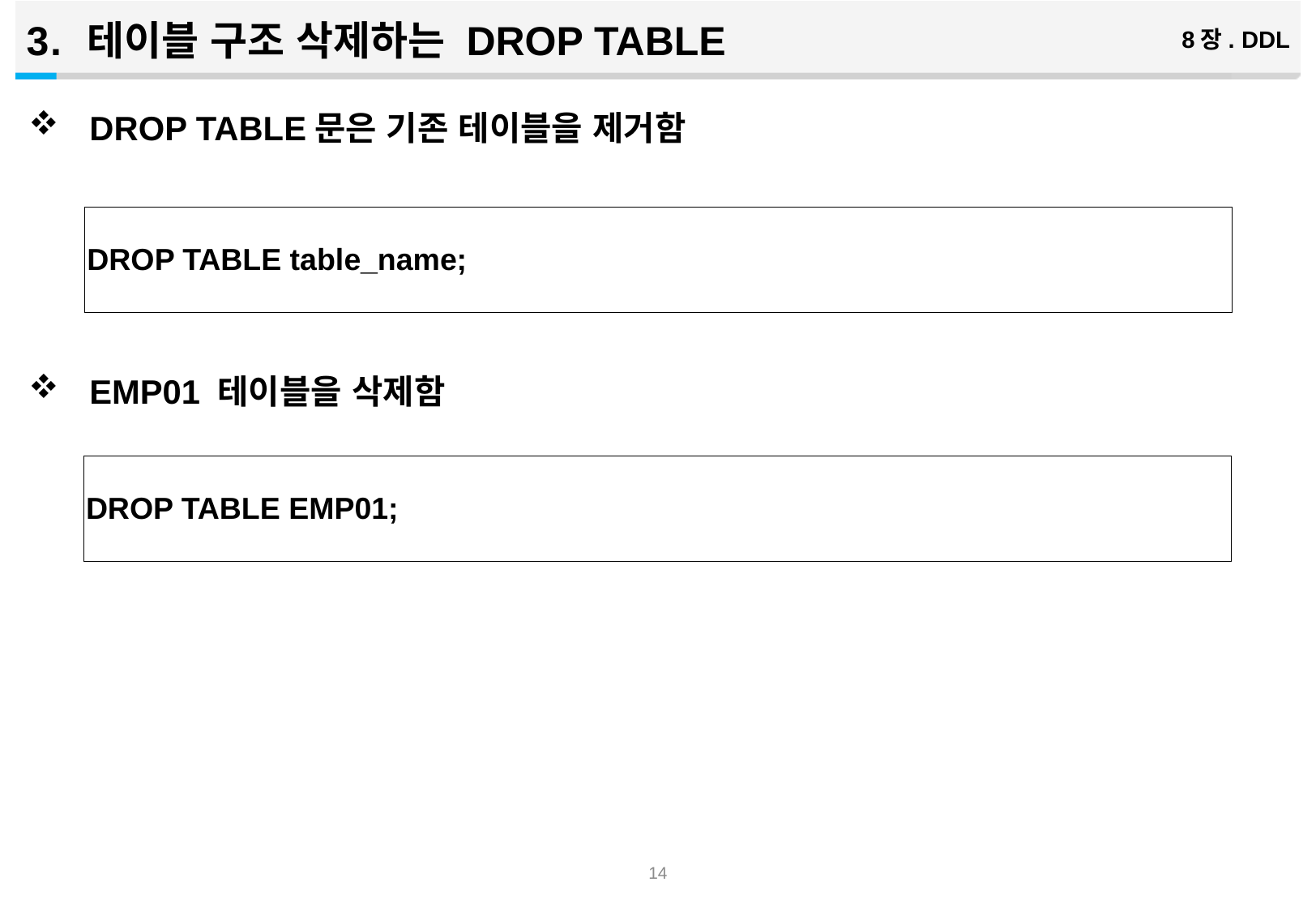

테이블 구조 삭제하는 DROP TABLE
8장. DDL
DROP TABLE문은 기존 테이블을 제거함

EMP01 테이블을 삭제함

| DROP TABLE table\_name; |
| --- |
| DROP TABLE EMP01; |
| --- |
14